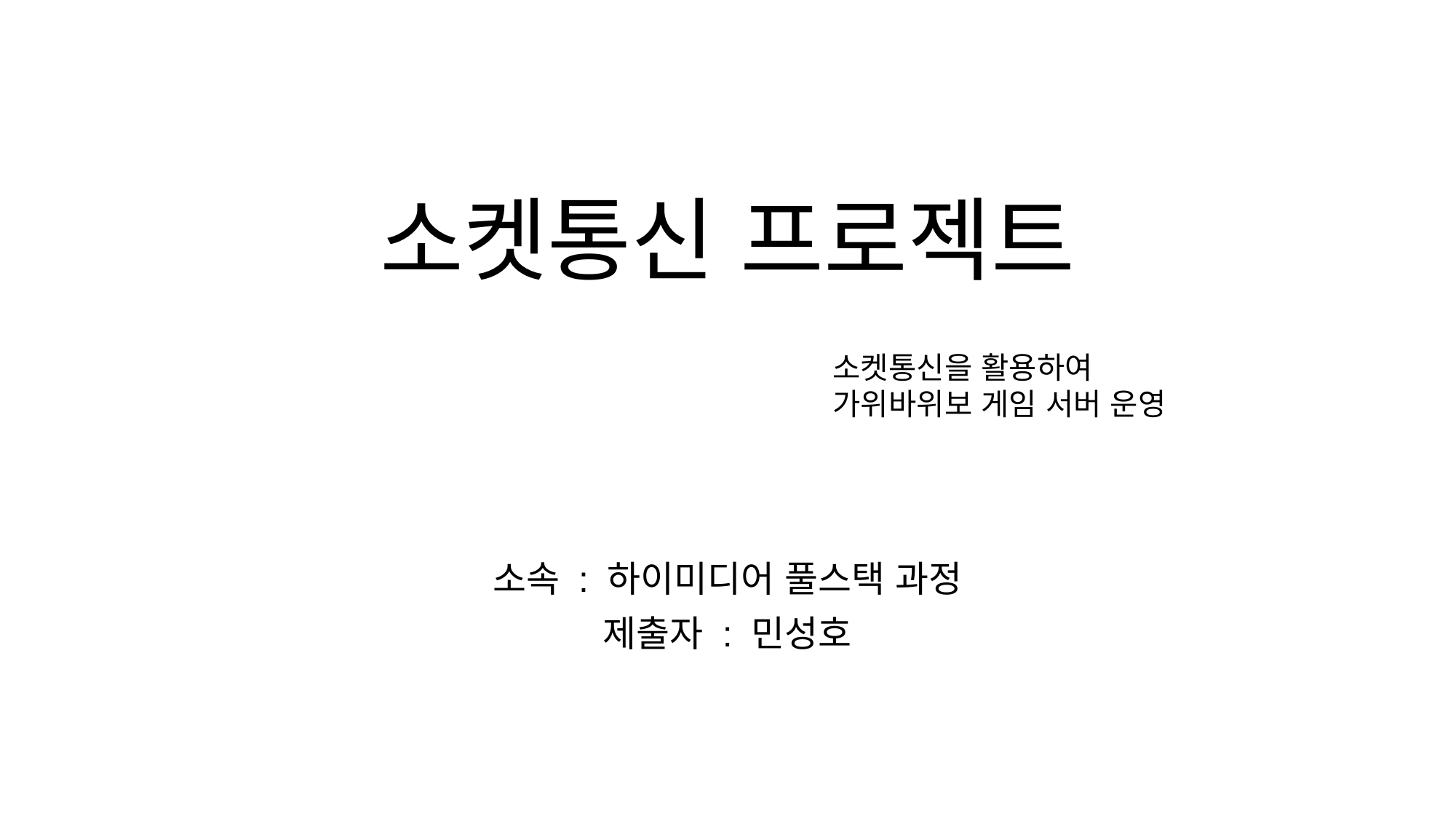

# 소켓통신 프로젝트
소켓통신을 활용하여
가위바위보 게임 서버 운영

소속 : 하이미디어 풀스택 과정
제출자 : 민성호